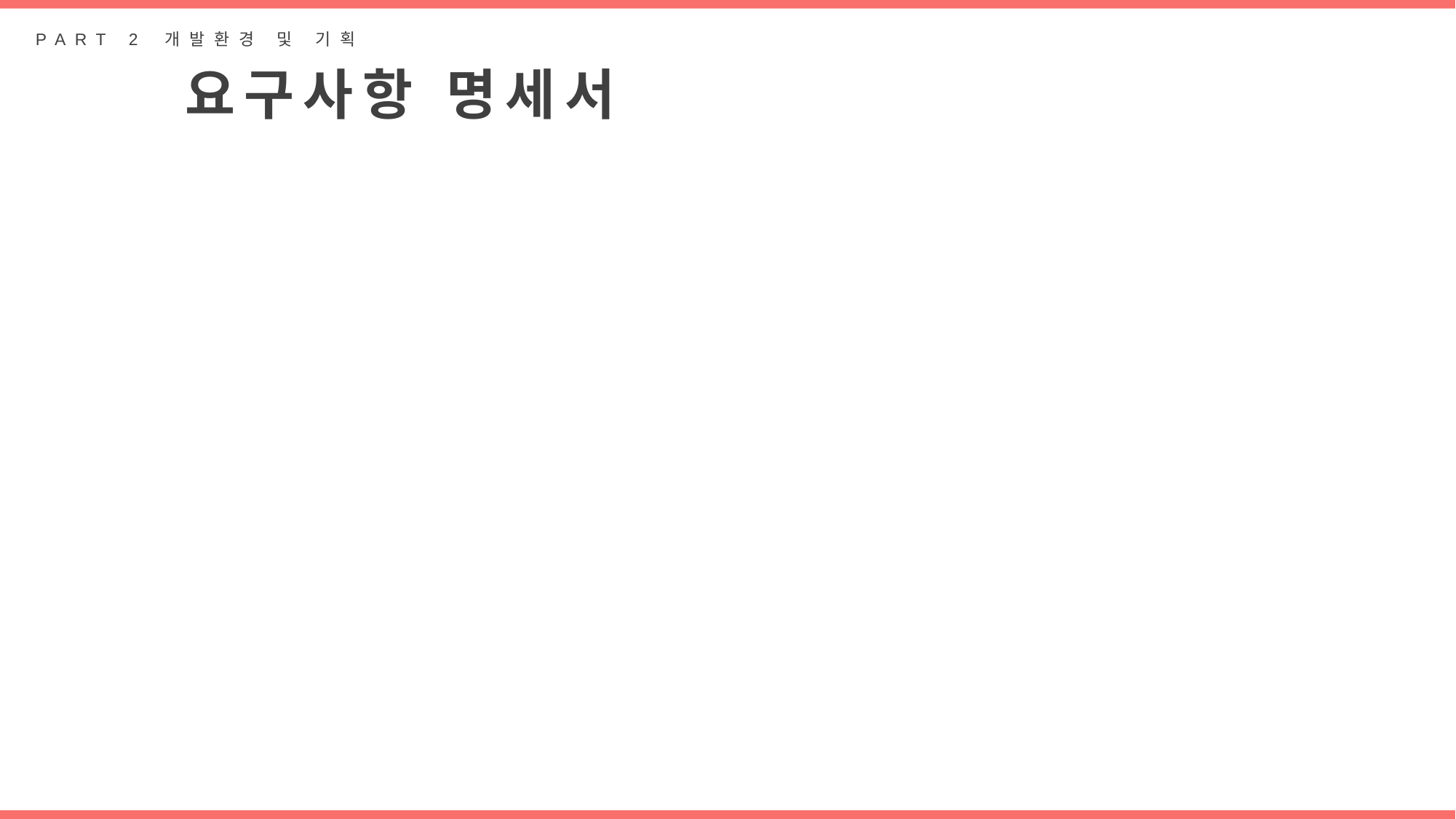

PART 2 개발환경 및 기획
요구사항 명세서